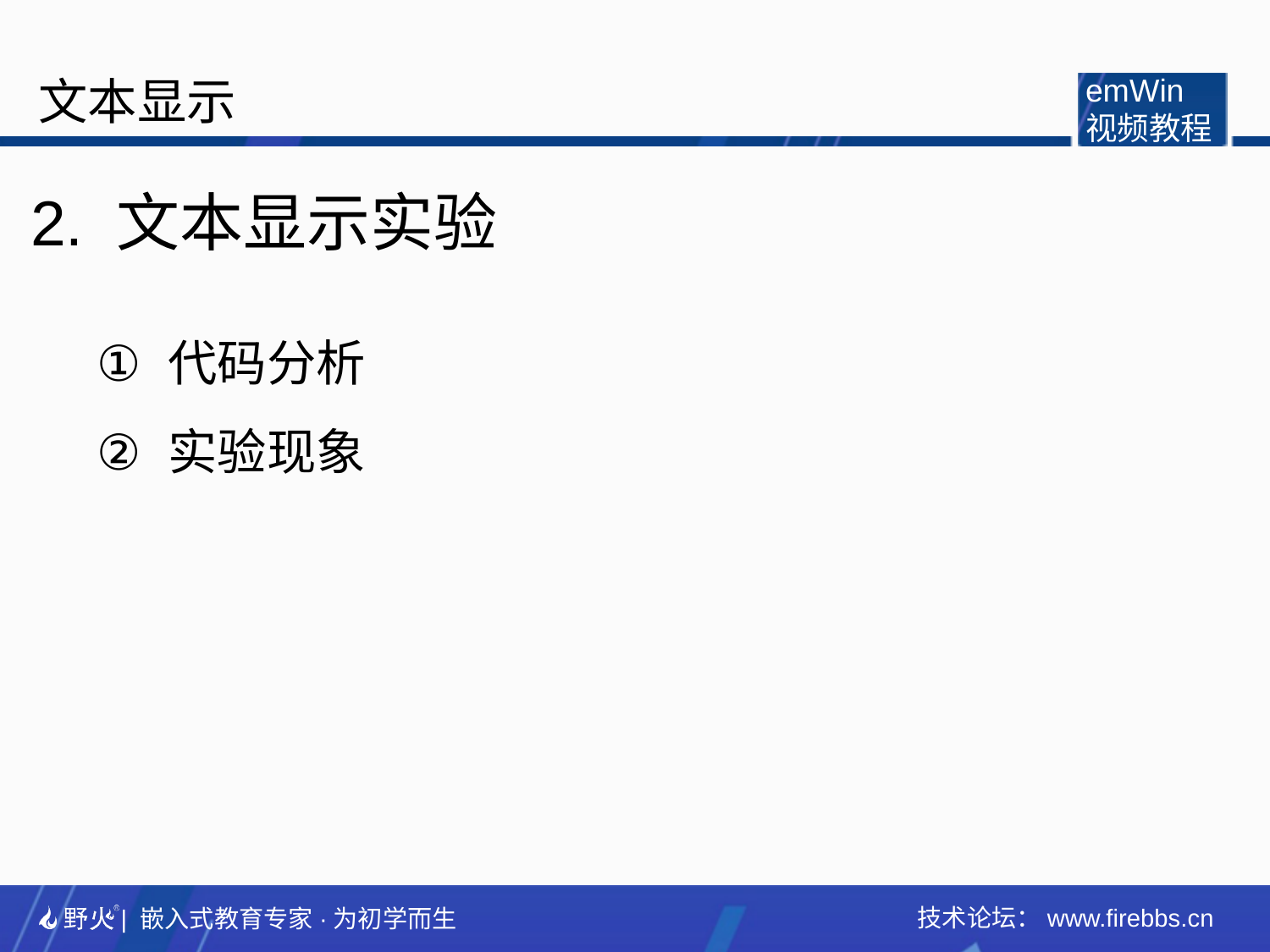

文本显示
emWin
视频教程
2. 文本显示实验
代码分析
实验现象